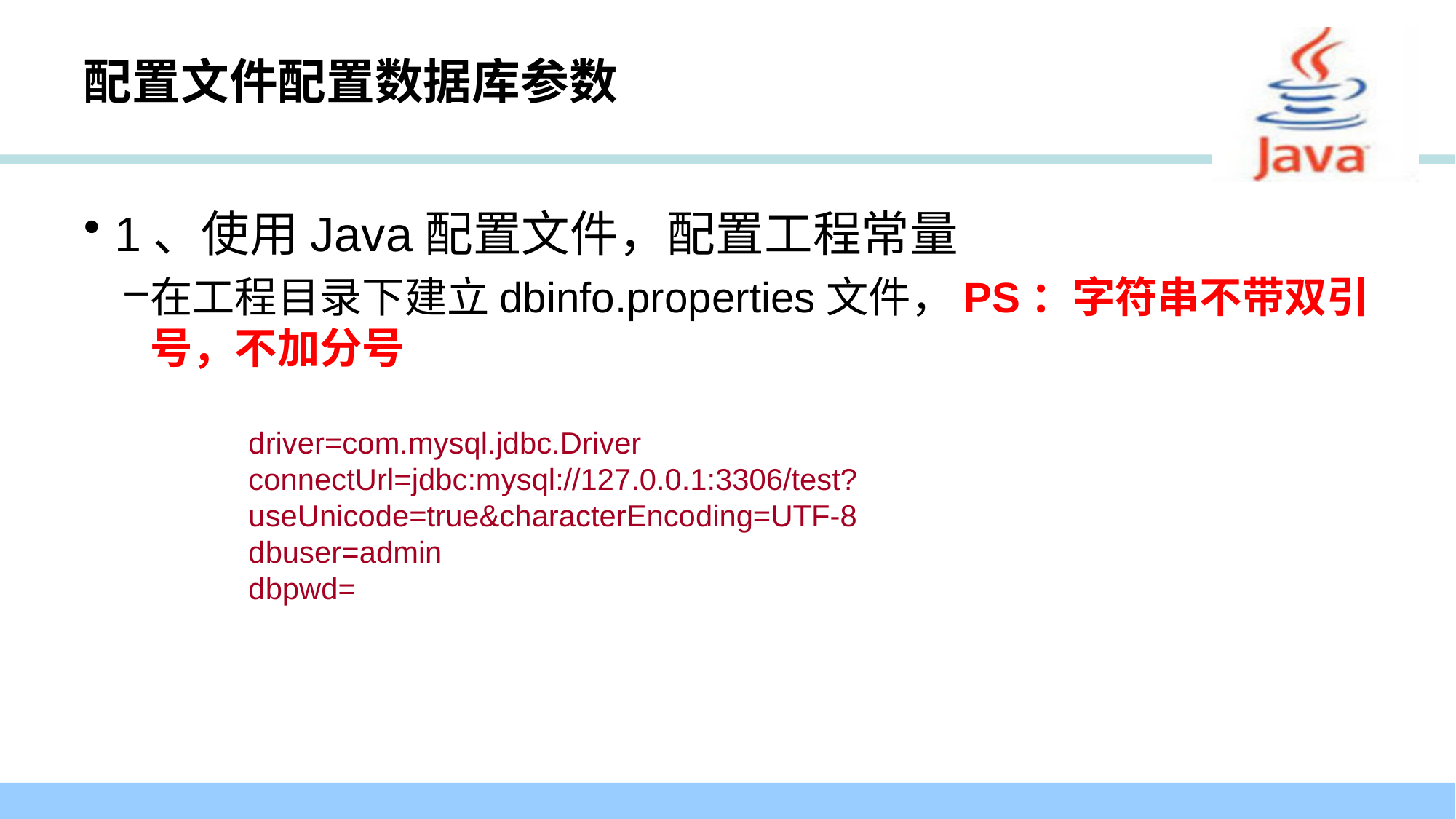

# 配置文件配置数据库参数
1、使用Java配置文件，配置工程常量
在工程目录下建立dbinfo.properties文件，PS：字符串不带双引号，不加分号
driver=com.mysql.jdbc.Driver
connectUrl=jdbc:mysql://127.0.0.1:3306/test?useUnicode=true&characterEncoding=UTF-8
dbuser=admin
dbpwd=